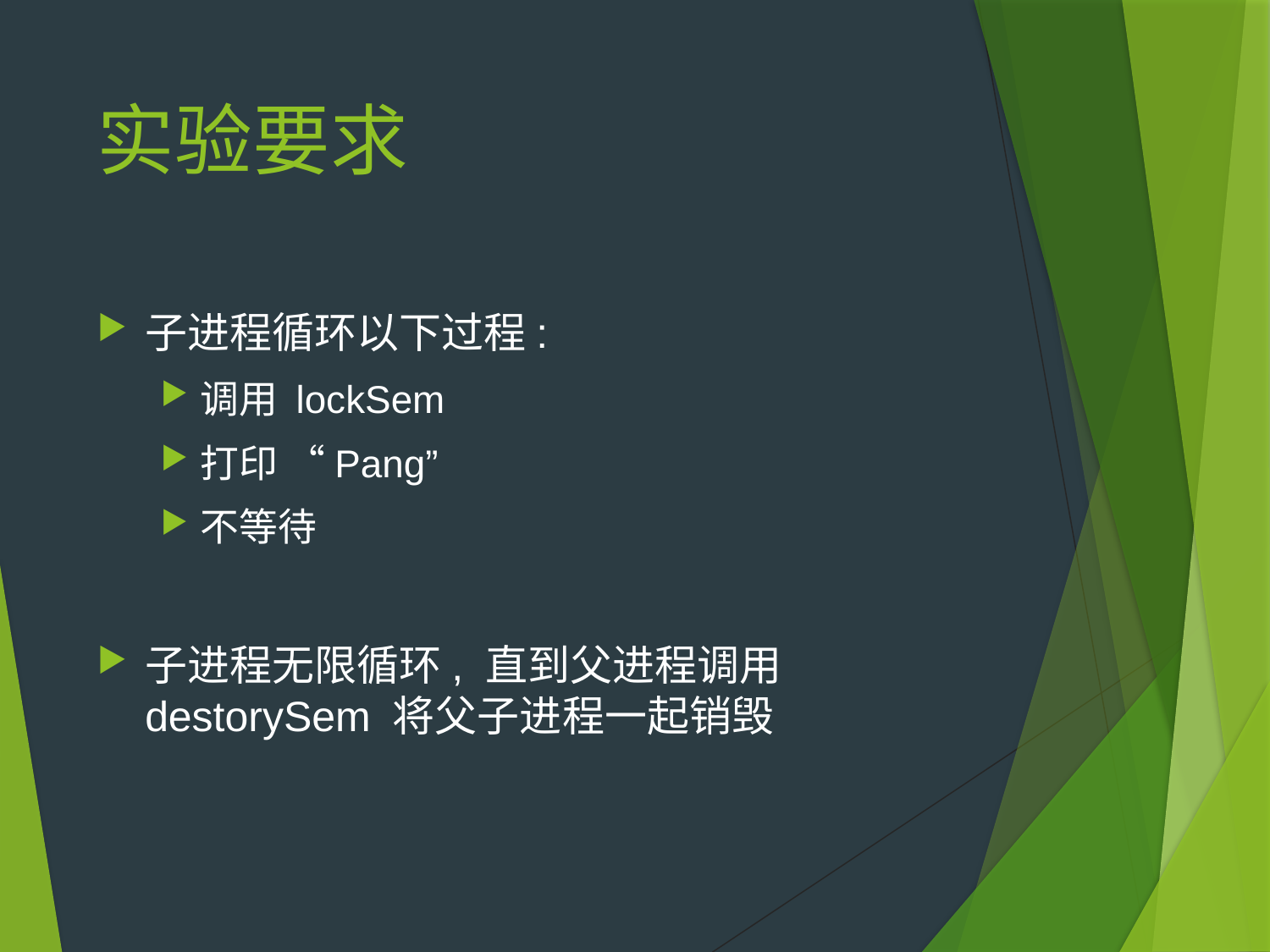

# 实验要求
子进程循环以下过程:
调用 lockSem
打印 “Pang”
不等待

子进程无限循环, 直到父进程调用 destorySem 将父子进程一起销毁